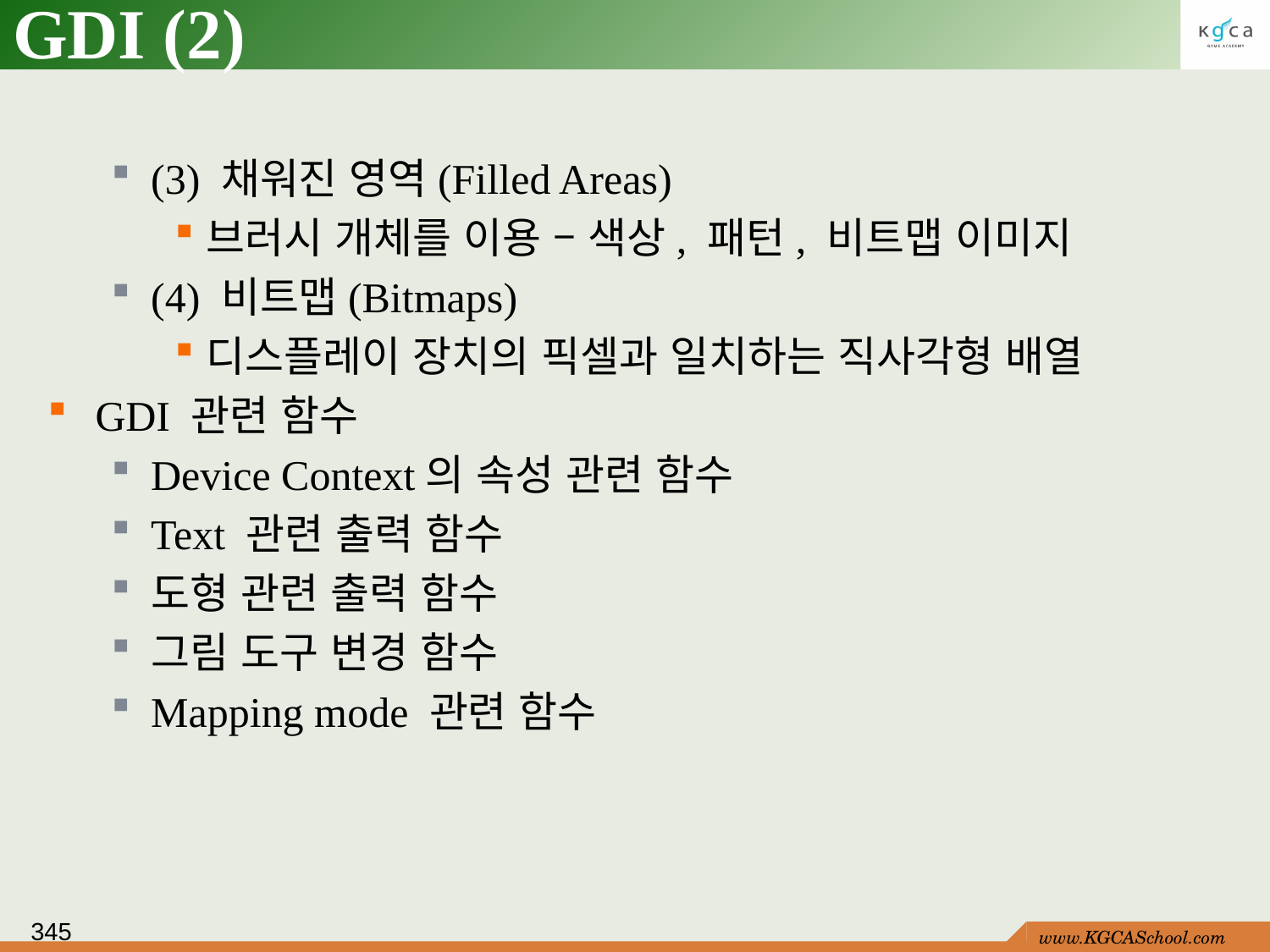

# GDI (2)

(3) 채워진 영역(Filled Areas)
브러시 개체를 이용 – 색상, 패턴, 비트맵 이미지
(4) 비트맵(Bitmaps)
디스플레이 장치의 픽셀과 일치하는 직사각형 배열
GDI 관련 함수
Device Context의 속성 관련 함수
Text 관련 출력 함수
도형 관련 출력 함수
그림 도구 변경 함수
Mapping mode 관련 함수

345